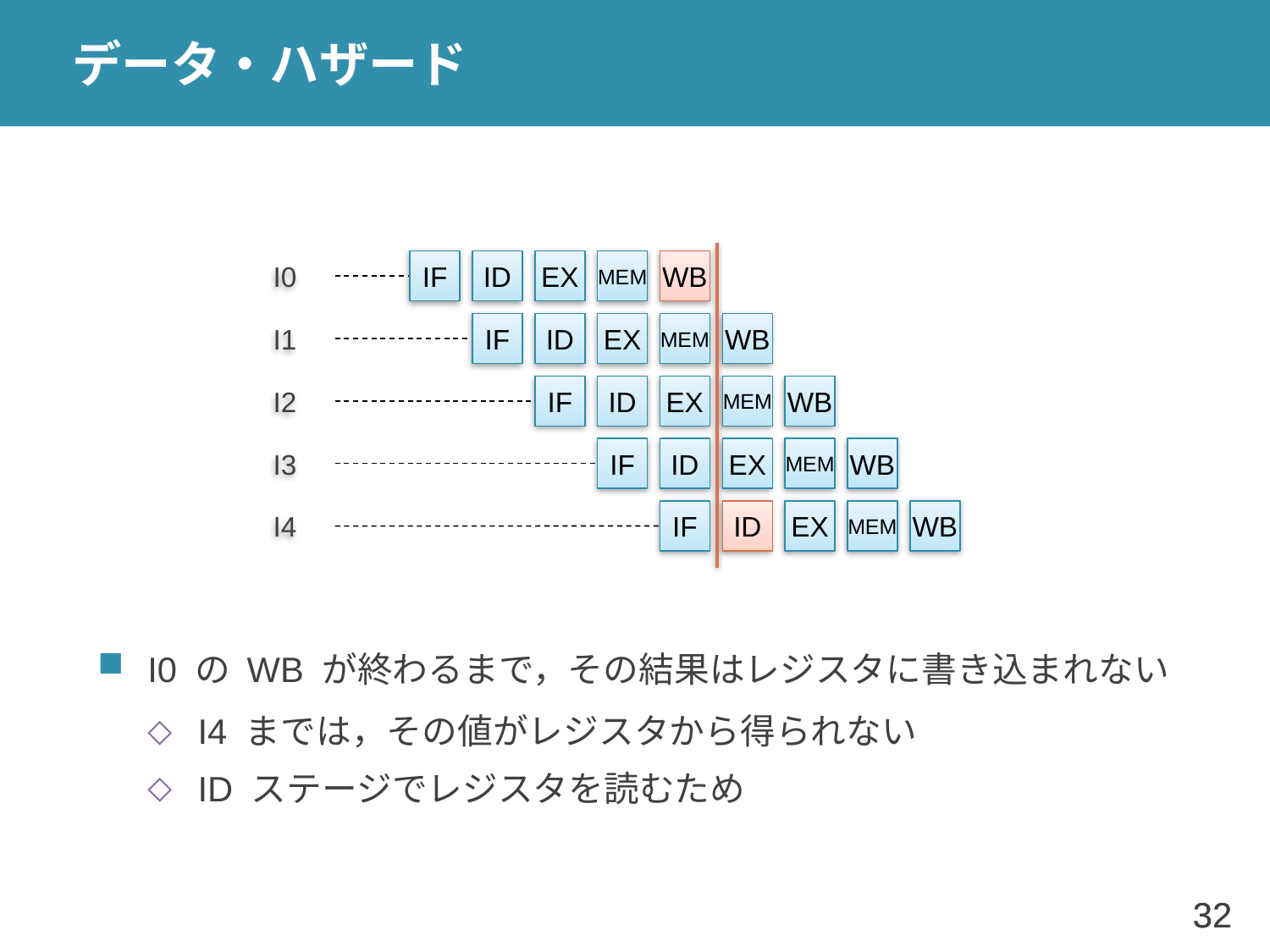

# データ・ハザード
I0
IF
ID
EX
MEM
WB
I1
IF
ID
EX
MEM
WB
I2
IF
ID
EX
MEM
WB
I3
IF
ID
EX
MEM
WB
I4
IF
ID
EX
MEM
WB
I0 の WB が終わるまで，その結果はレジスタに書き込まれない
I4 までは，その値がレジスタから得られない
ID ステージでレジスタを読むため